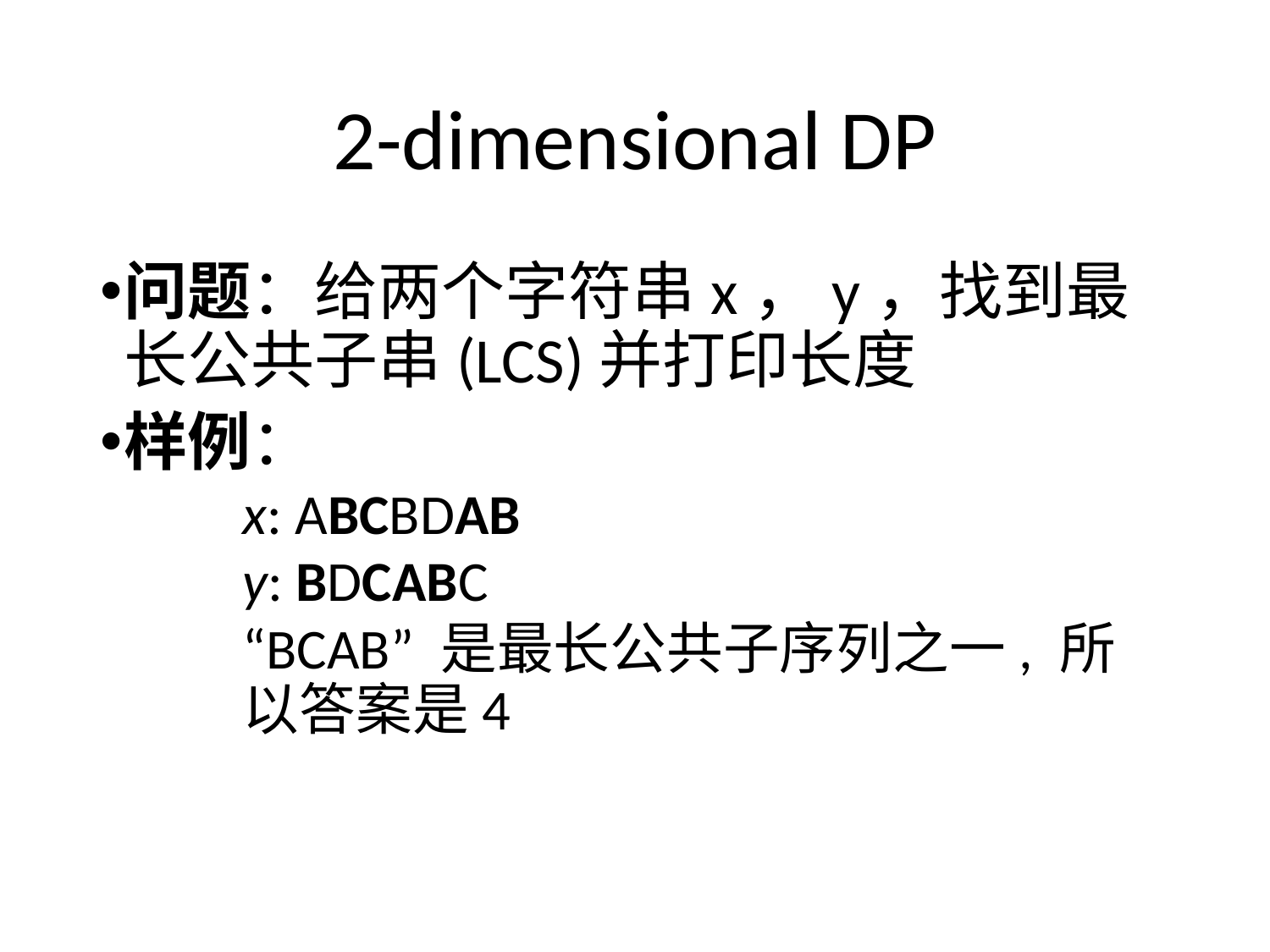

# 2-dimensional DP
问题：给两个字符串x，y，找到最长公共子串(LCS)并打印长度
样例：
x: ABCBDAB
y: BDCABC
“BCAB” 是最长公共子序列之一, 所以答案是4